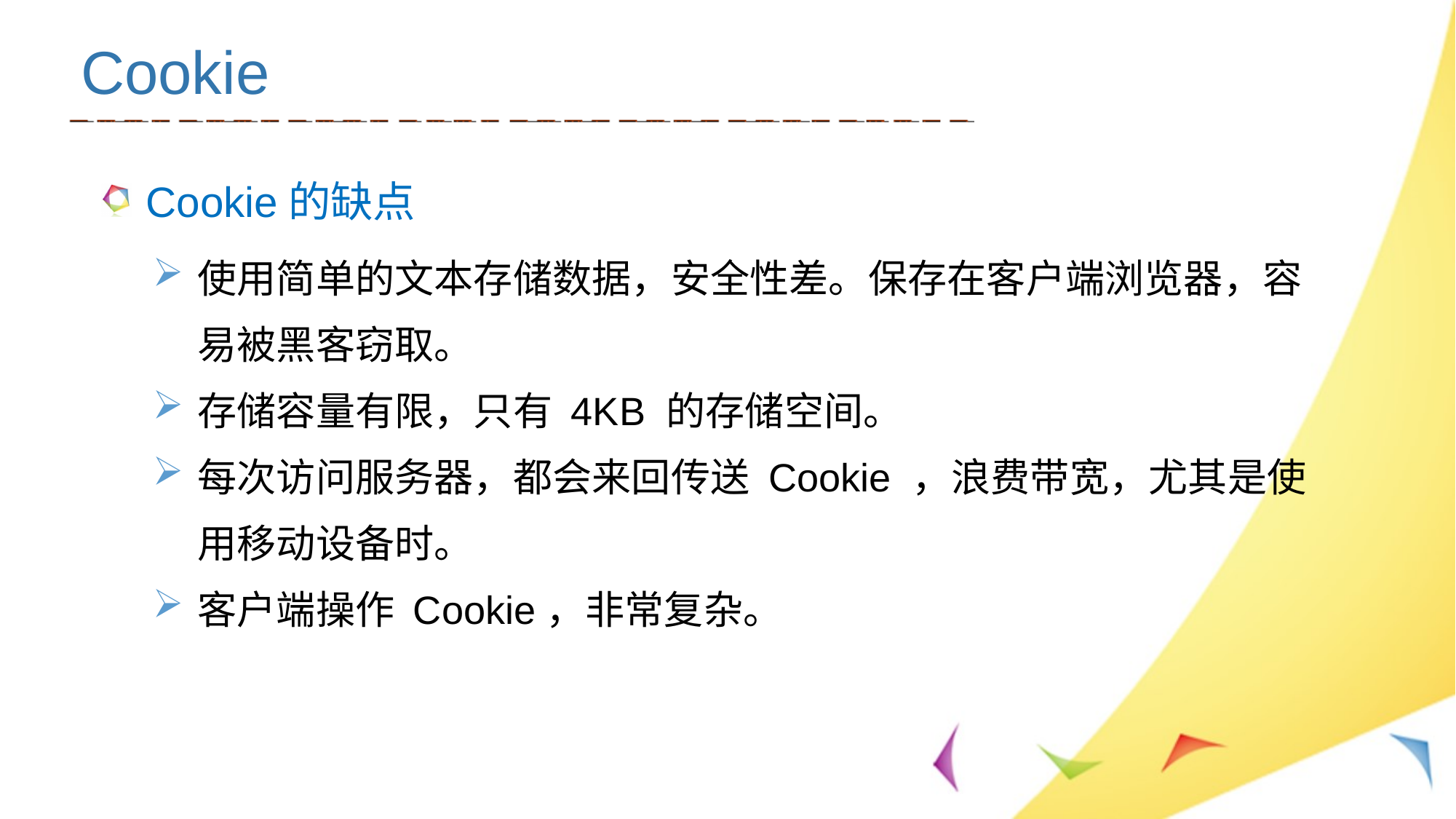

Cookie

Cookie的缺点
使用简单的文本存储数据，安全性差。保存在客户端浏览器，容易被黑客窃取。
存储容量有限，只有 4KB 的存储空间。
每次访问服务器，都会来回传送 Cookie ，浪费带宽，尤其是使用移动设备时。
客户端操作 Cookie，非常复杂。